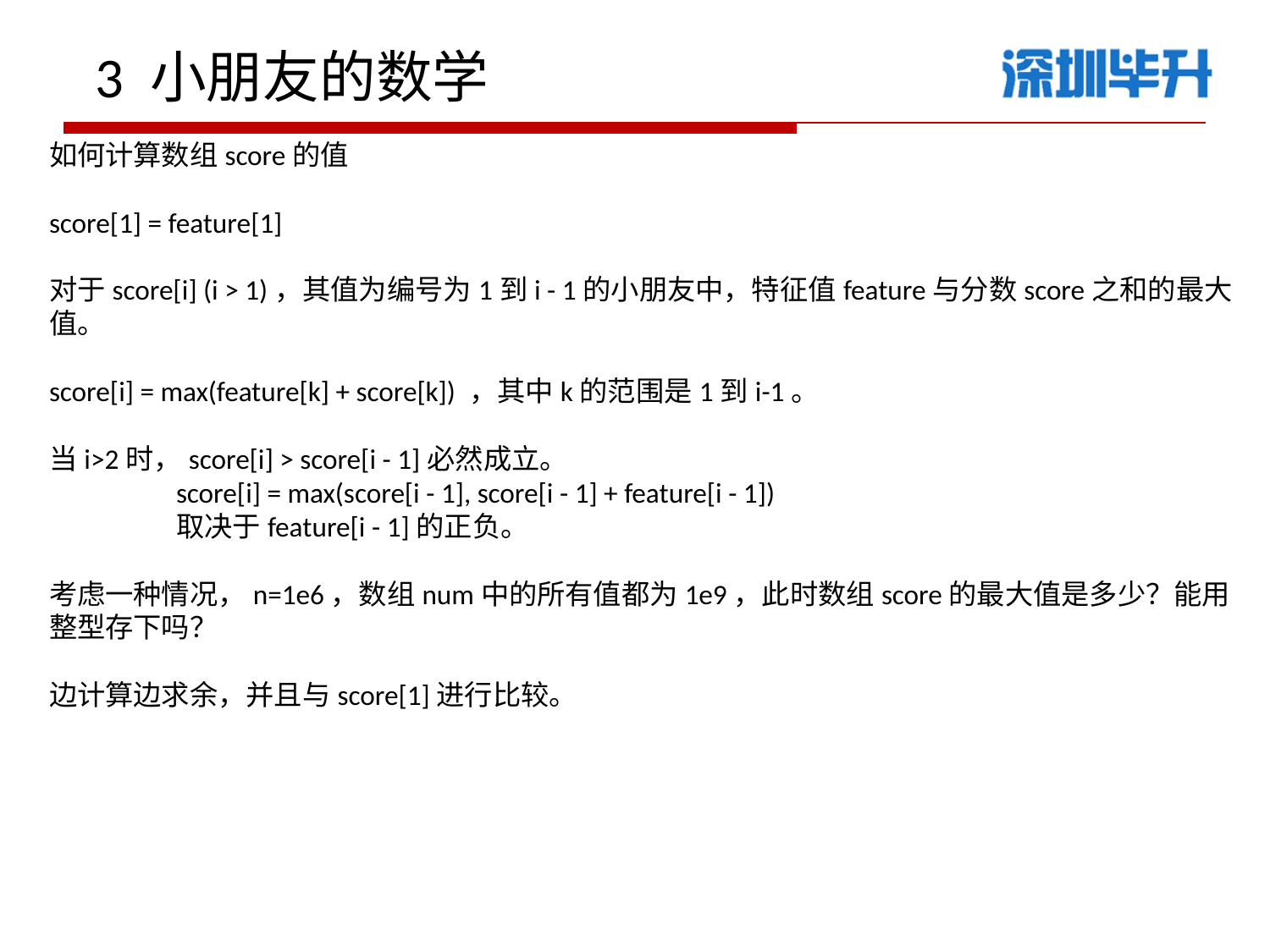

3 小朋友的数学
如何计算数组score的值

score[1] = feature[1]

对于score[i] (i > 1)，其值为编号为1到i - 1的小朋友中，特征值feature与分数score之和的最大值。

score[i] = max(feature[k] + score[k]) ，其中k的范围是1到i-1。

当i>2时，score[i] > score[i - 1]必然成立。
	score[i] = max(score[i - 1], score[i - 1] + feature[i - 1])
	取决于feature[i - 1]的正负。

考虑一种情况，n=1e6，数组num中的所有值都为1e9，此时数组score的最大值是多少？能用整型存下吗？

边计算边求余，并且与score[1]进行比较。